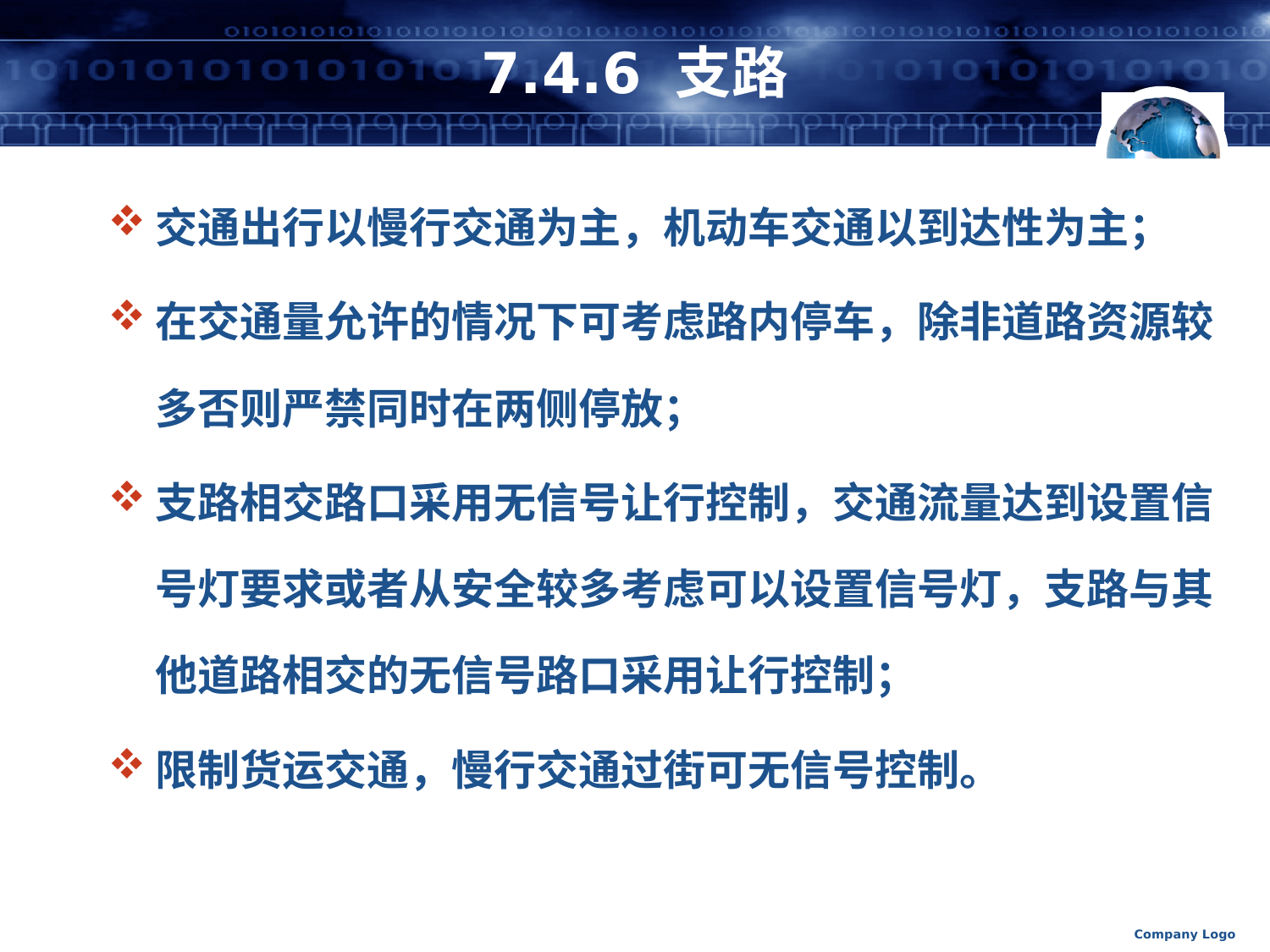

# 7.4.6 支路
交通出行以慢行交通为主，机动车交通以到达性为主；
在交通量允许的情况下可考虑路内停车，除非道路资源较多否则严禁同时在两侧停放；
支路相交路口采用无信号让行控制，交通流量达到设置信号灯要求或者从安全较多考虑可以设置信号灯，支路与其他道路相交的无信号路口采用让行控制；
限制货运交通，慢行交通过街可无信号控制。
Company Logo